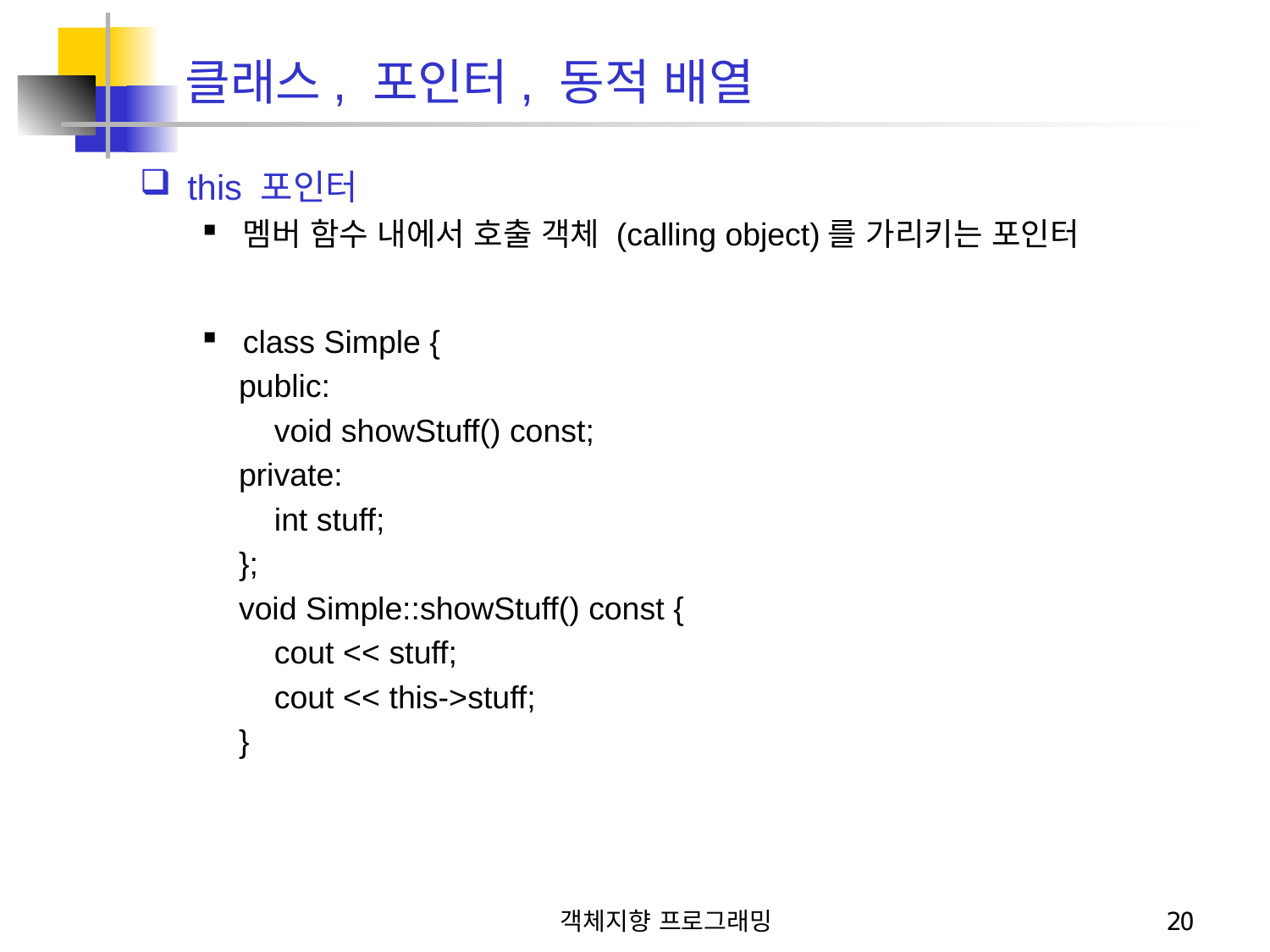

클래스, 포인터, 동적 배열
this 포인터
멤버 함수 내에서 호출 객체 (calling object)를 가리키는 포인터

class Simple {
    public:
        void showStuff() const;
    private:
        int stuff;
    };
    void Simple::showStuff() const {
        cout << stuff;
        cout << this->stuff;
    }
객체지향 프로그래밍
20